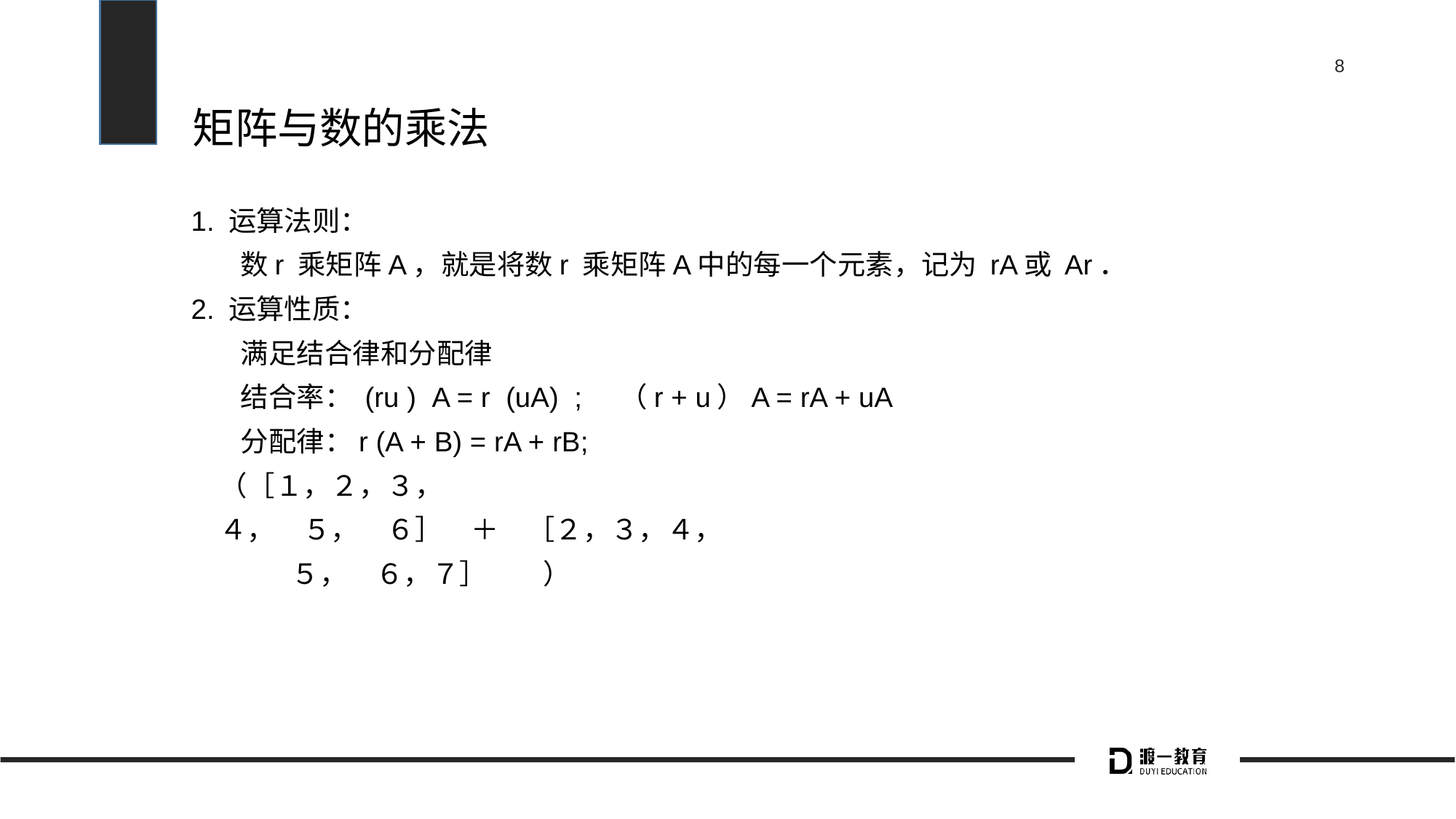

# 矩阵与数的乘法
1. 运算法则：
       数r 乘矩阵A，就是将数r 乘矩阵A中的每一个元素，记为 rA或 Ar．
2. 运算性质：
       满足结合律和分配律
       结合率： (ru )  A = r  (uA)  ;    （r + u）A = rA + uA
       分配律：r (A + B) = rA + rB;
　（［１，２，３，
　４，　５，　６］　＋　［２，３，４，
			５，　６，７］　　）